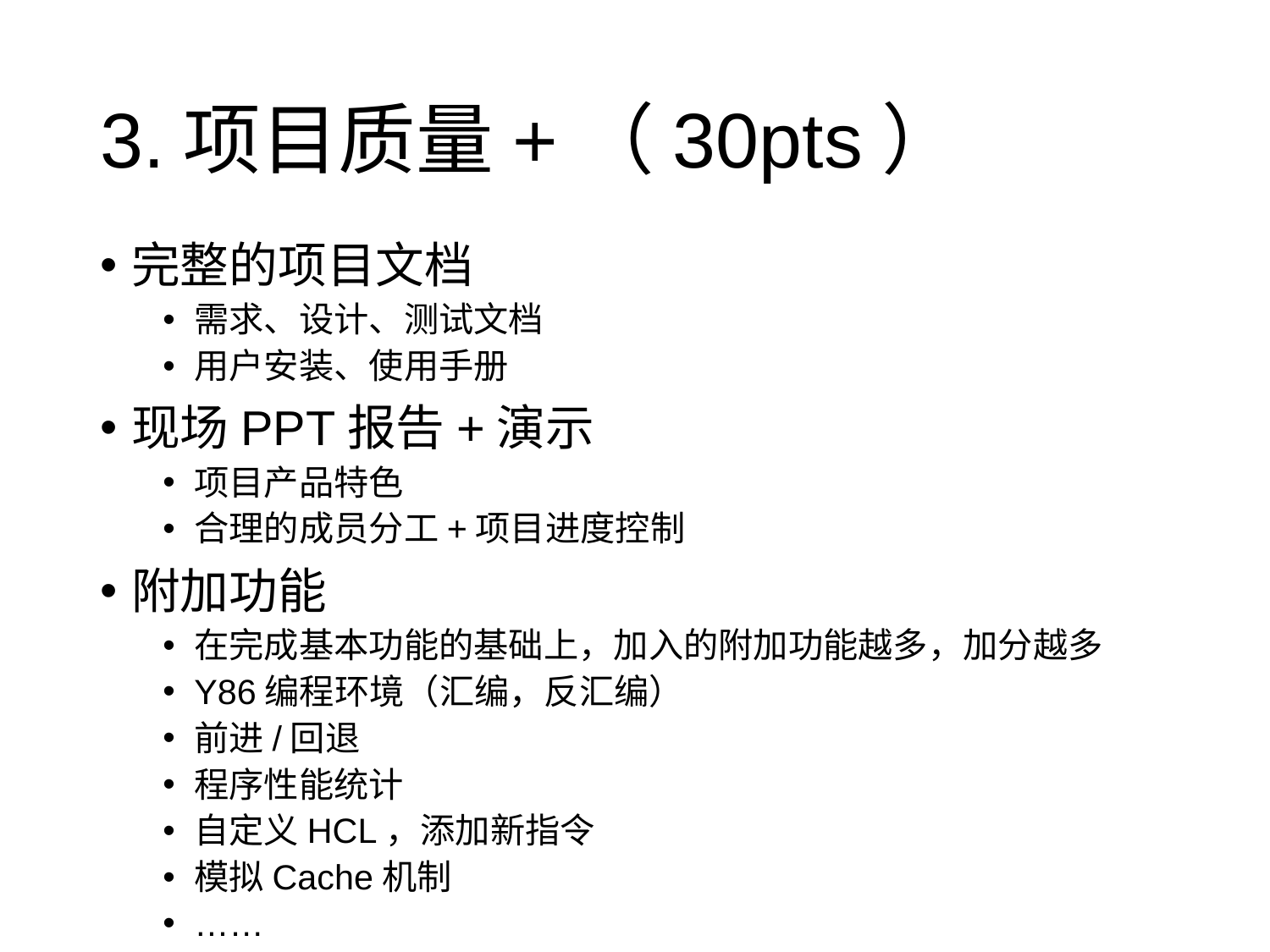

# 3.项目质量+（30pts）
完整的项目文档
需求、设计、测试文档
用户安装、使用手册
现场PPT报告+演示
项目产品特色
合理的成员分工+项目进度控制
附加功能
在完成基本功能的基础上，加入的附加功能越多，加分越多
Y86编程环境（汇编，反汇编）
前进/回退
程序性能统计
自定义HCL，添加新指令
模拟Cache机制
……